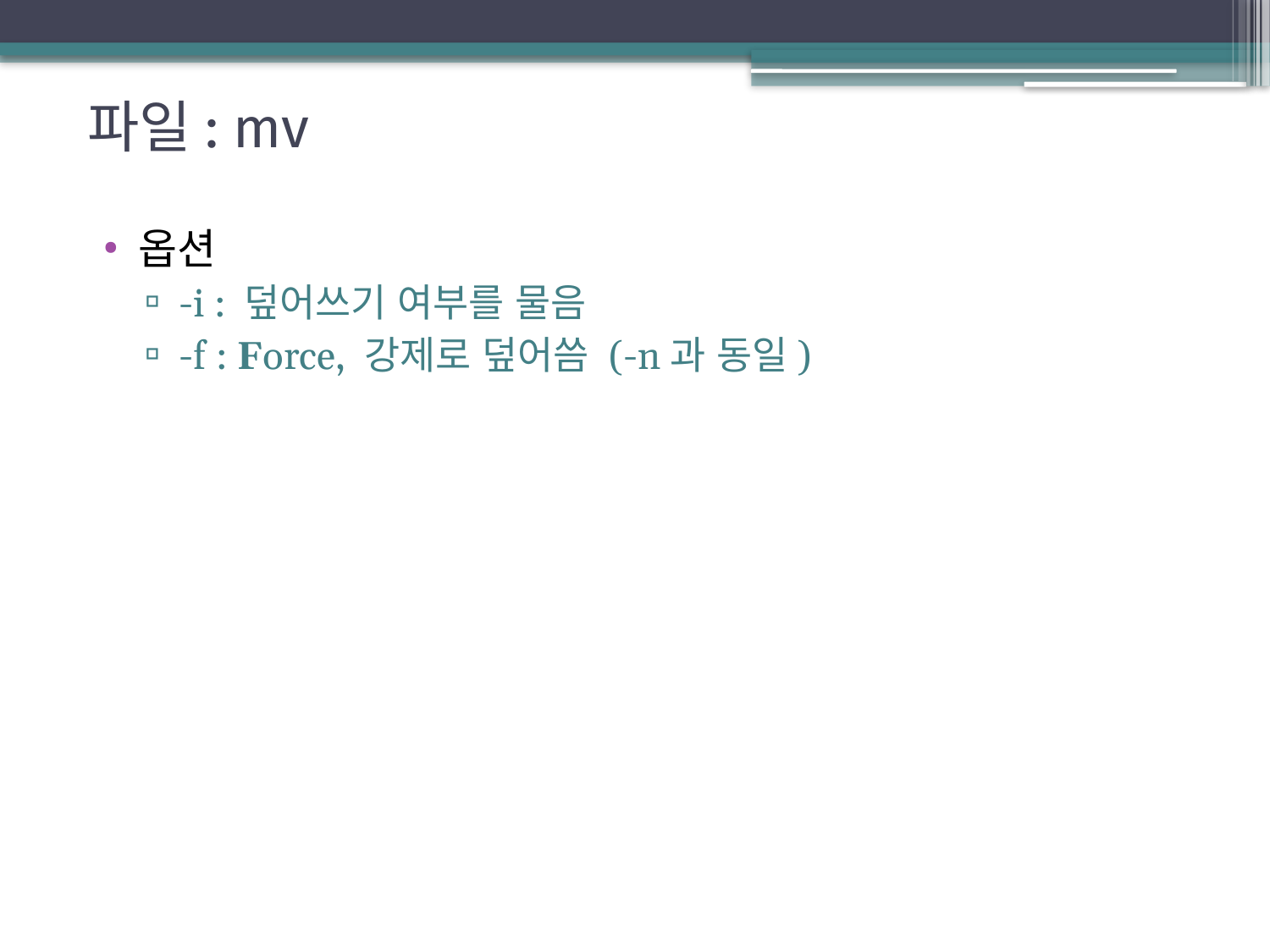

# 파일: mv
옵션
-i : 덮어쓰기 여부를 물음
-f : Force, 강제로 덮어씀 (-n과 동일)